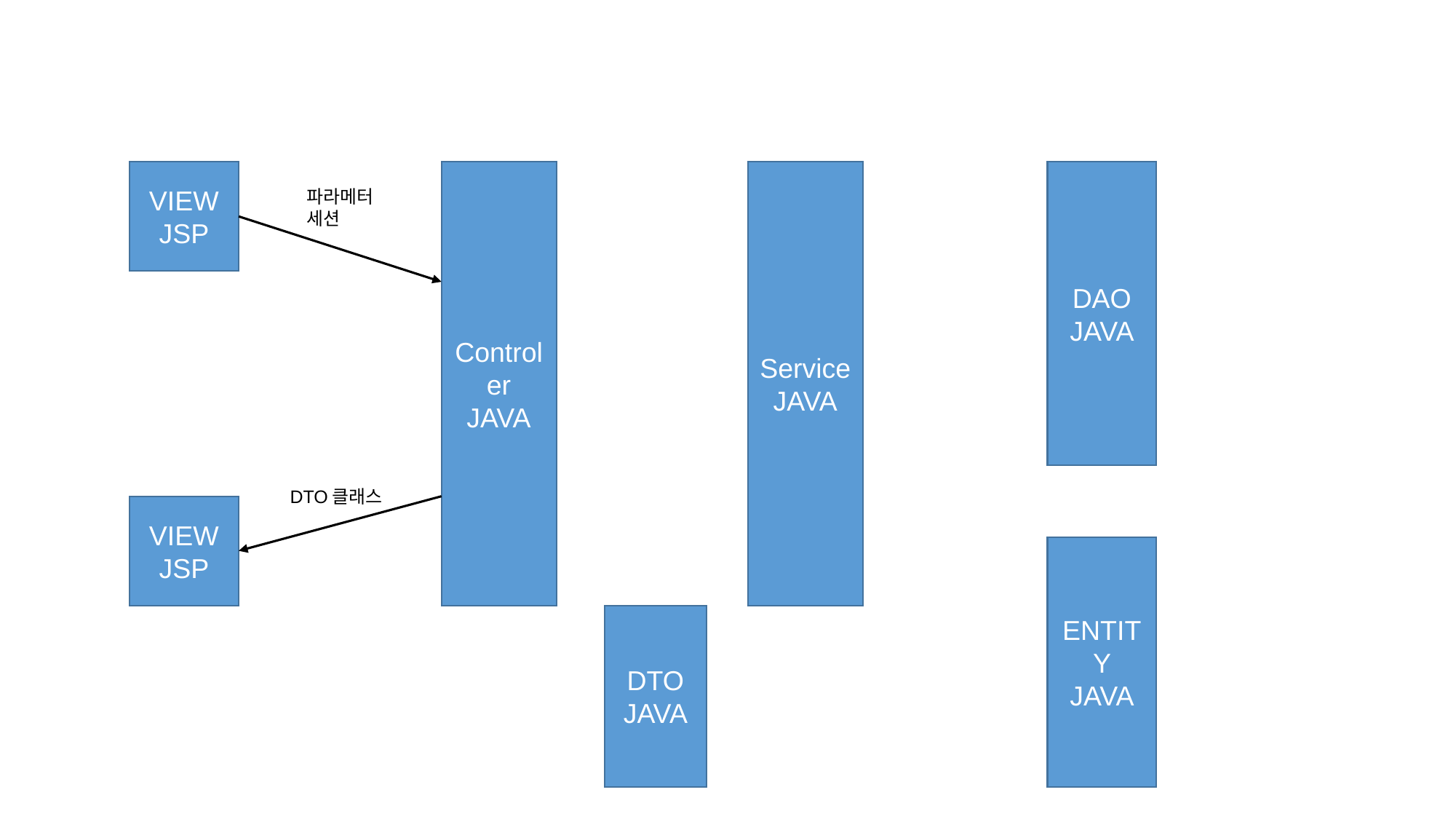

VIEW
JSP
Controler
JAVA
Service
JAVA
DAO
JAVA
파라메터
세션
DTO클래스
VIEW
JSP
ENTITY
JAVA
DTO
JAVA